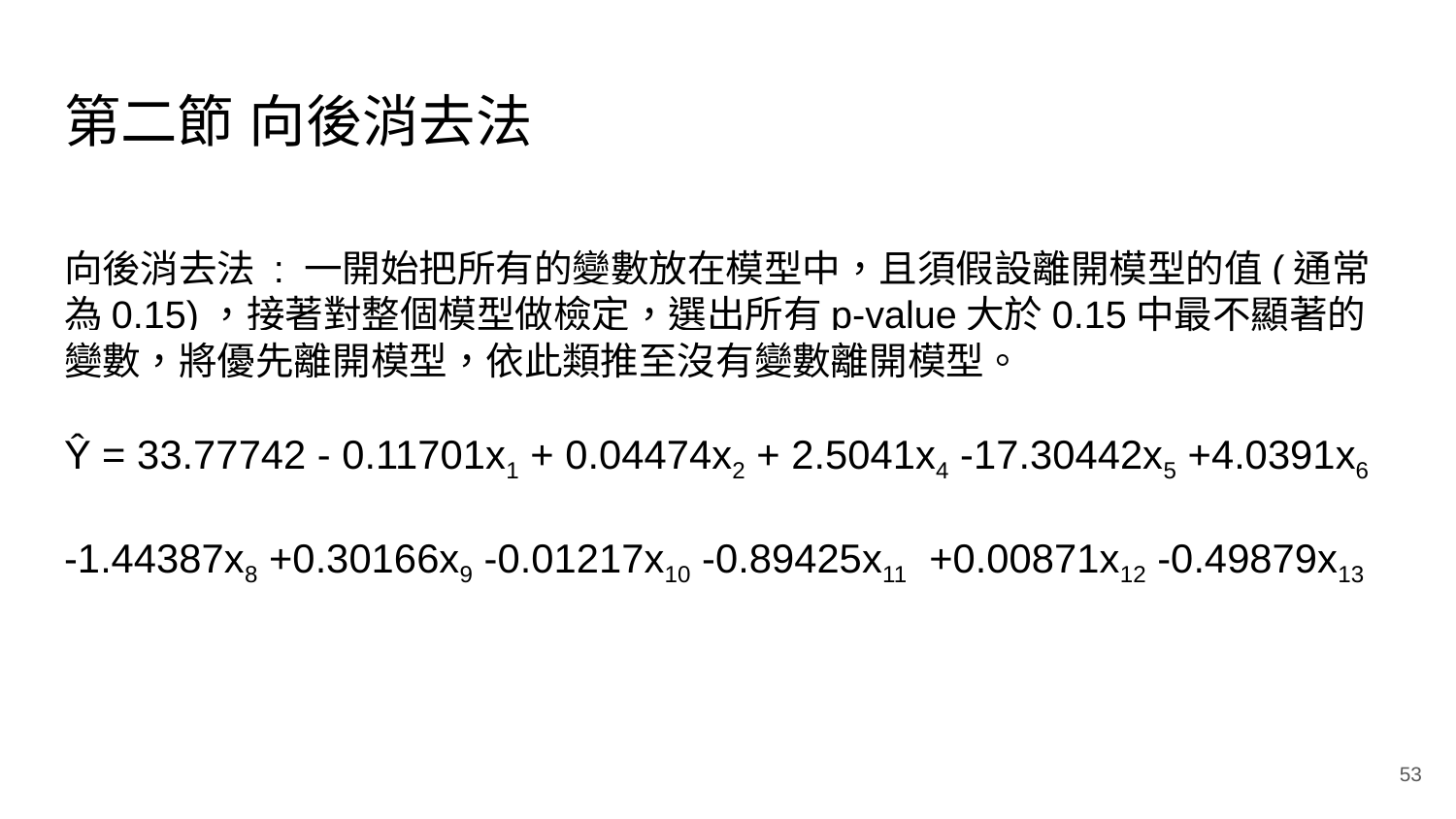

# 第二節 向後消去法

向後消去法 : 一開始把所有的變數放在模型中，且須假設離開模型的值(通常為0.15)，接著對整個模型做檢定，選出所有p-value大於0.15中最不顯著的變數，將優先離開模型，依此類推至沒有變數離開模型。

Ŷ = 33.77742 - 0.11701x1 + 0.04474x2 + 2.5041x4 -17.30442x5 +4.0391x6

-1.44387x8 +0.30166x9 -0.01217x10 -0.89425x11  +0.00871x12 -0.49879x13

53